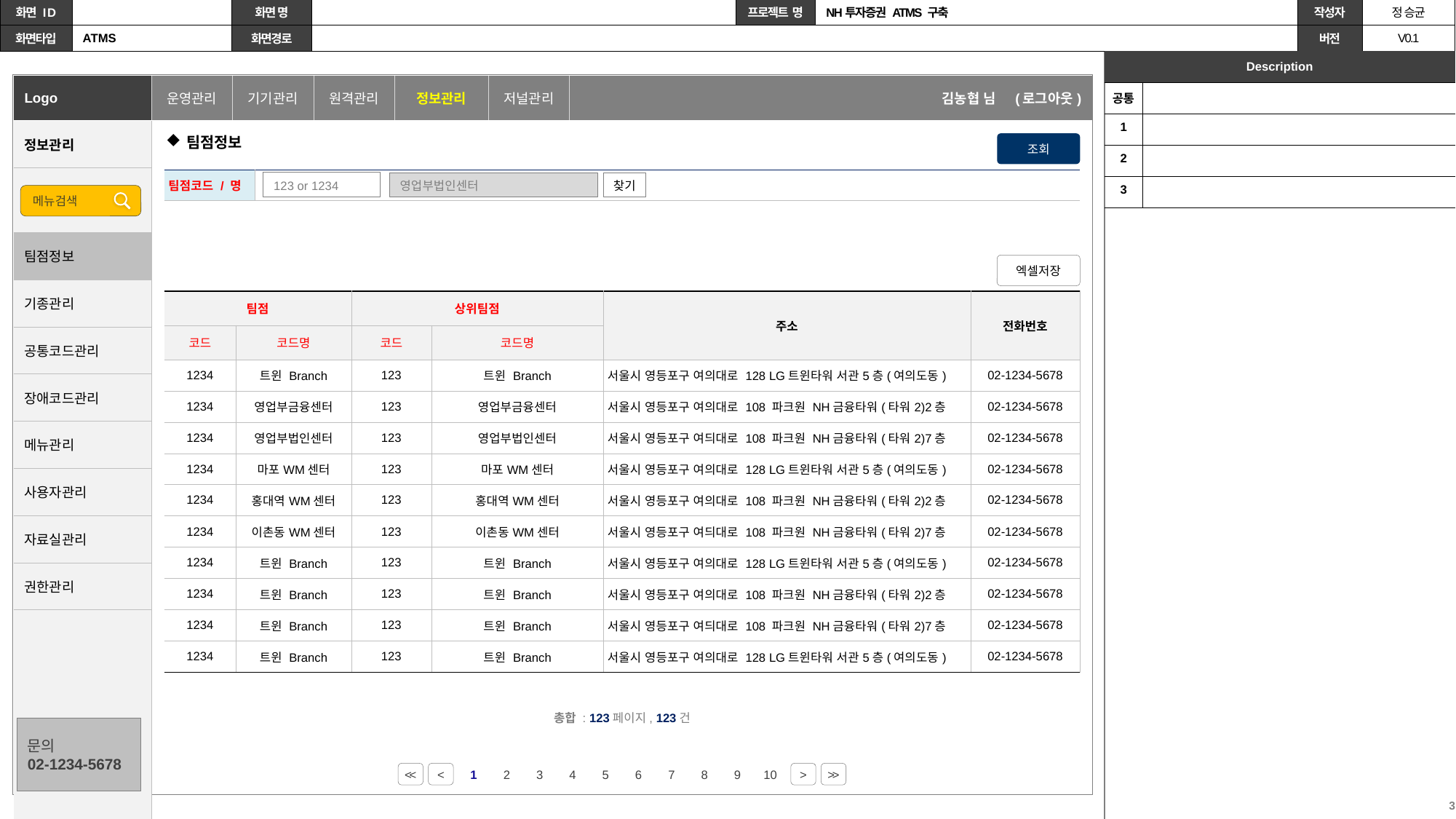

| Description |  |
| --- | --- |
| 공통 |  |
| 1 |  |
| 2 |  |
| 3 |  |
| Logo | 운영관리 | 기기관리 | 원격관리 | 정보관리 | 저널관리 |  | 김농협 님 (로그아웃) |
| --- | --- | --- | --- | --- | --- | --- | --- |
| 정보관리 |  |
| --- | --- |
|  |  |
|  |  |
| 팀점정보 |  |
| 기종관리 |  |
| 공통코드관리 |  |
| 장애코드관리 |  |
| 메뉴관리 |  |
| 사용자관리 |  |
| 자료실관리 |  |
| 권한관리 |  |
|  |  |
팀점정보
조회
| 팀점코드 / 명 |  |
| --- | --- |
123 or 1234
영업부법인센터
찾기
메뉴검색

엑셀저장
| 팀점 |  | 상위팀점 |  | 주소 | 전화번호 |
| --- | --- | --- | --- | --- | --- |
| 코드 | 코드명 | 코드 | 코드명 |  |  |
| 1234 | 트윈 Branch | 123 | 트윈 Branch | 서울시 영등포구 여의대로 128 LG트윈타워 서관5층(여의도동) | 02-1234-5678 |
| 1234 | 영업부금융센터 | 123 | 영업부금융센터 | 서울시 영등포구 여의대로 108 파크원 NH금융타워(타워2)2층 | 02-1234-5678 |
| 1234 | 영업부법인센터 | 123 | 영업부법인센터 | 서울시 영등포구 여듸대로 108 파크원 NH금융타워(타워2)7층 | 02-1234-5678 |
| 1234 | 마포WM센터 | 123 | 마포WM센터 | 서울시 영등포구 여의대로 128 LG트윈타워 서관5층(여의도동) | 02-1234-5678 |
| 1234 | 홍대역WM센터 | 123 | 홍대역WM센터 | 서울시 영등포구 여의대로 108 파크원 NH금융타워(타워2)2층 | 02-1234-5678 |
| 1234 | 이촌동WM센터 | 123 | 이촌동WM센터 | 서울시 영등포구 여듸대로 108 파크원 NH금융타워(타워2)7층 | 02-1234-5678 |
| 1234 | 트윈 Branch | 123 | 트윈 Branch | 서울시 영등포구 여의대로 128 LG트윈타워 서관5층(여의도동) | 02-1234-5678 |
| 1234 | 트윈 Branch | 123 | 트윈 Branch | 서울시 영등포구 여의대로 108 파크원 NH금융타워(타워2)2층 | 02-1234-5678 |
| 1234 | 트윈 Branch | 123 | 트윈 Branch | 서울시 영등포구 여듸대로 108 파크원 NH금융타워(타워2)7층 | 02-1234-5678 |
| 1234 | 트윈 Branch | 123 | 트윈 Branch | 서울시 영등포구 여의대로 128 LG트윈타워 서관5층(여의도동) | 02-1234-5678 |
총합 : 123페이지, 123건
문의
02-1234-5678
<<
<
1
2
3
4
5
6
7
8
9
10
>
>>